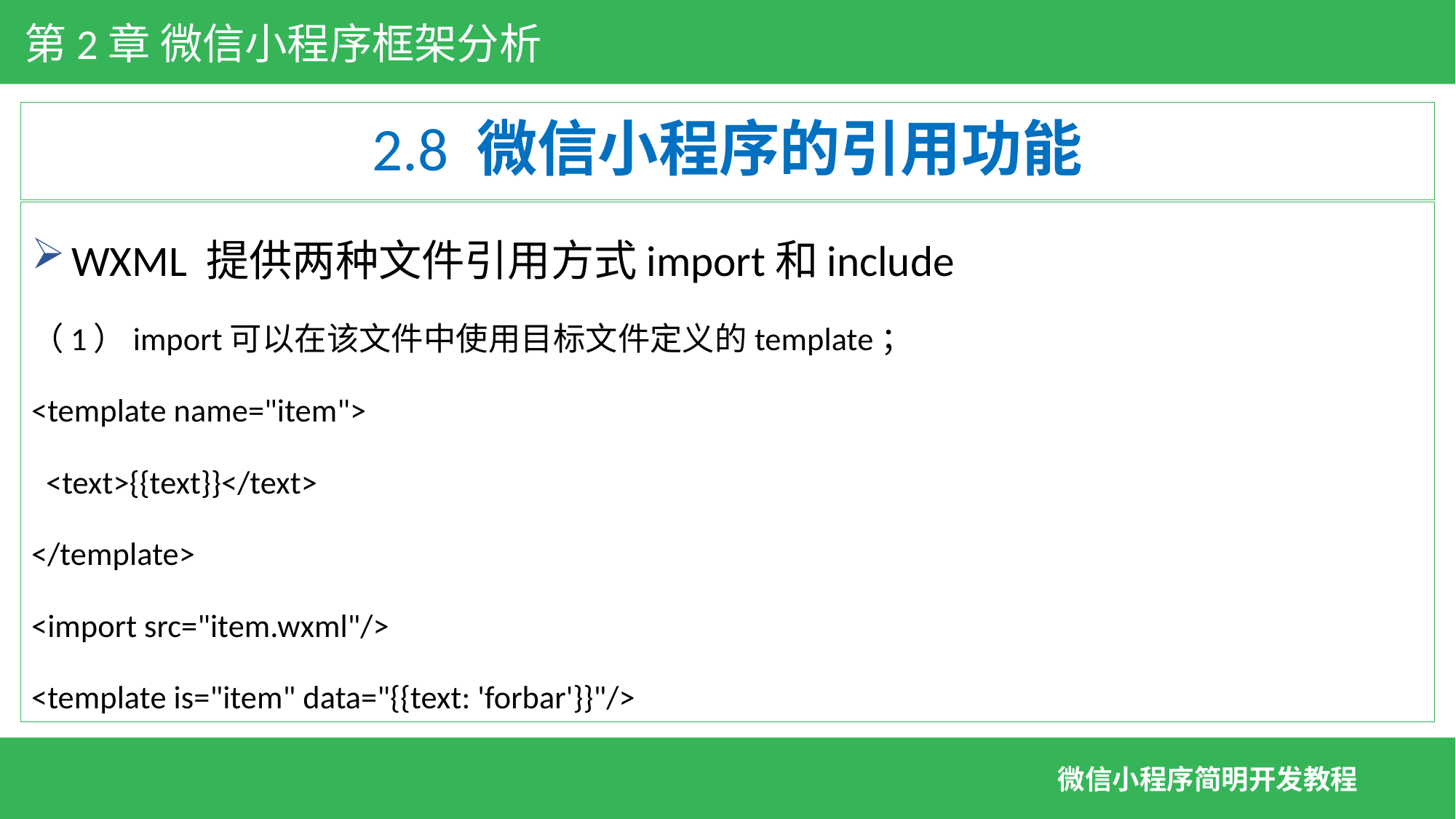

第2章 微信小程序框架分析

# 2.8 微信小程序的引用功能
 WXML 提供两种文件引用方式import和include
（1）import可以在该文件中使用目标文件定义的template；
<template name="item">
  <text>{{text}}</text>
</template>
<import src="item.wxml"/>
<template is="item" data="{{text: 'forbar'}}"/>

微信小程序简明开发教程